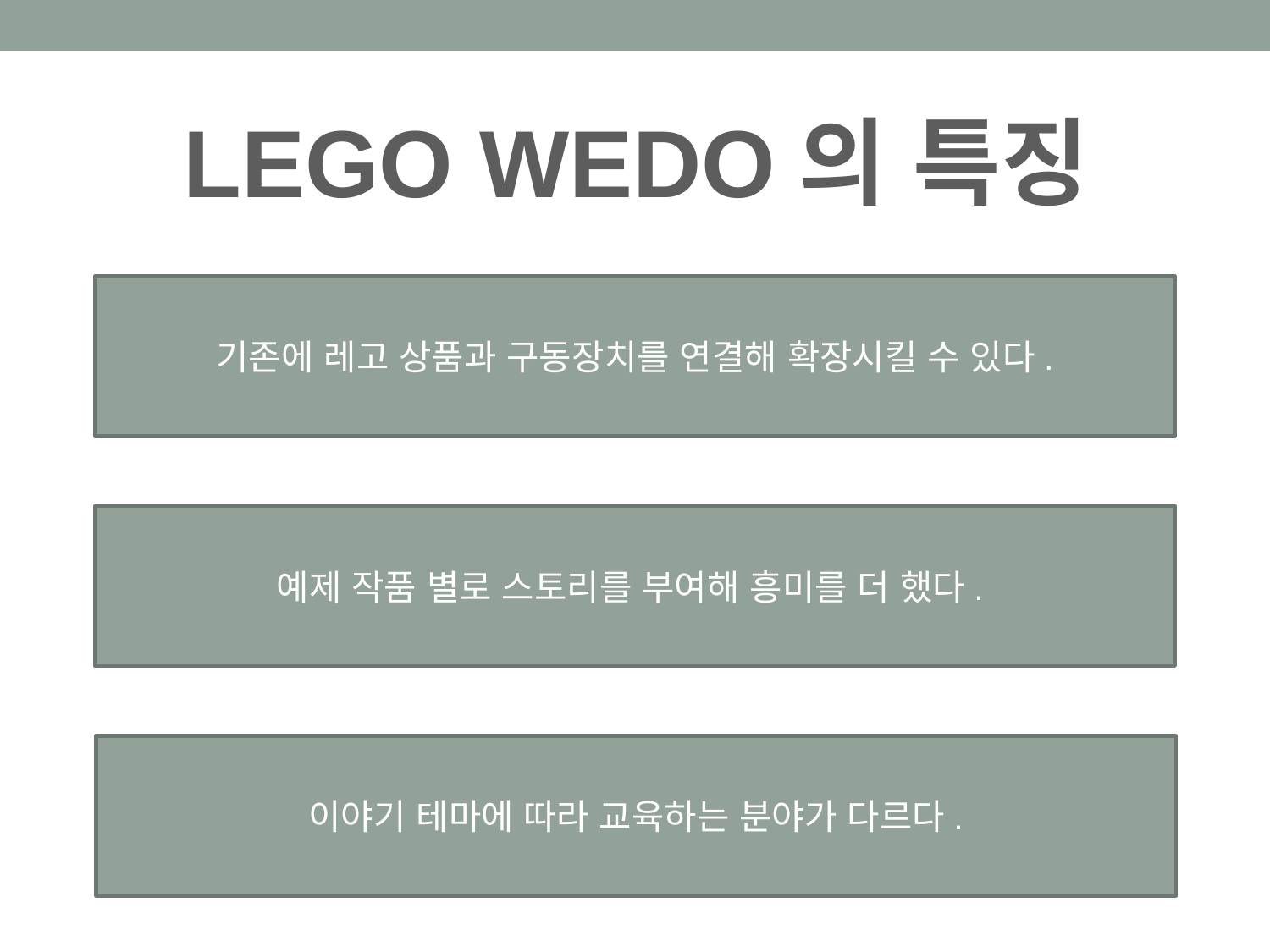

LEGO WEDO의 특징
기존에 레고 상품과 구동장치를 연결해 확장시킬 수 있다.
예제 작품 별로 스토리를 부여해 흥미를 더 했다.
이야기 테마에 따라 교육하는 분야가 다르다.